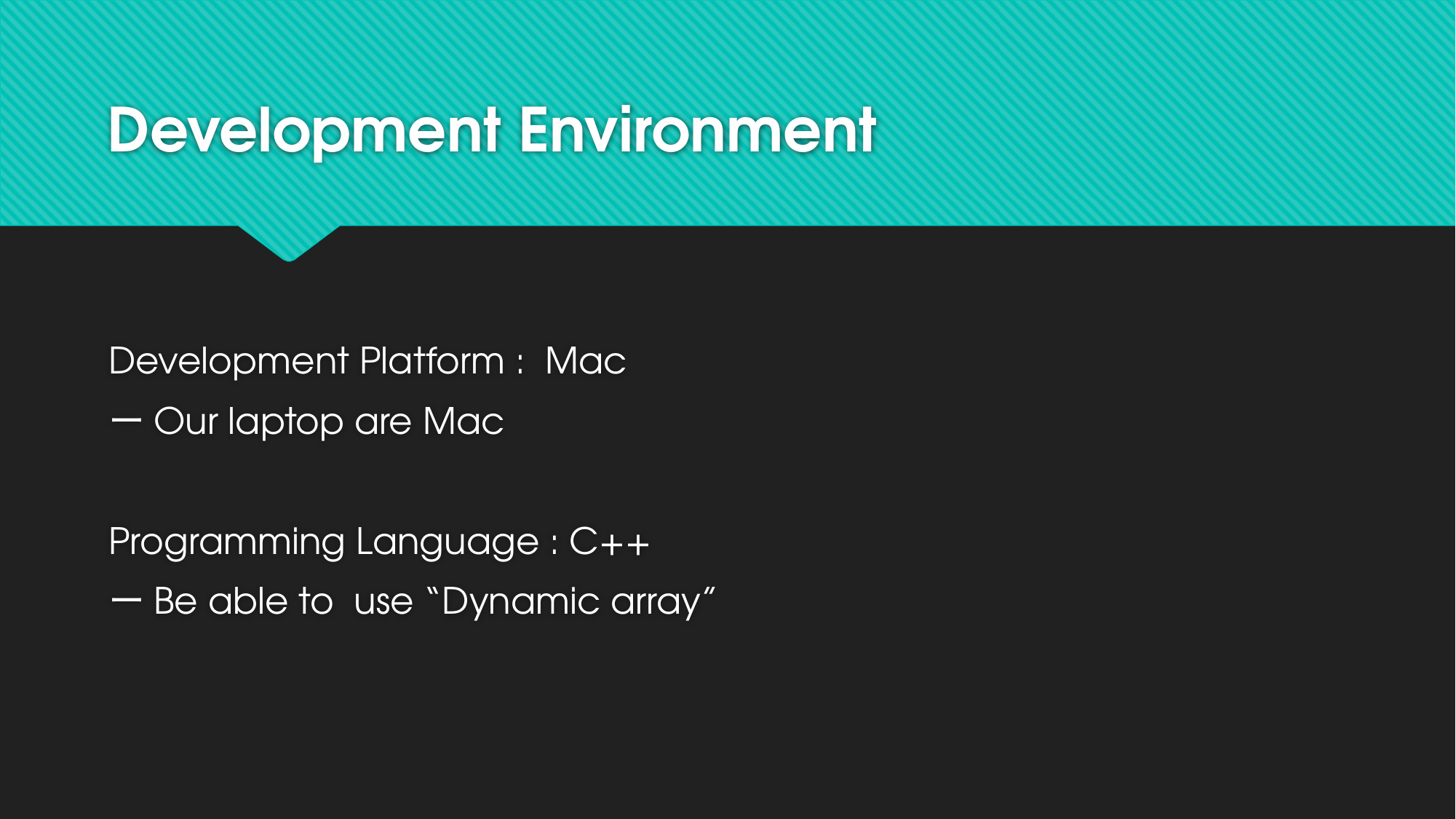

# Development Environment
Development Platform :  Mac
ーOur laptop are Mac

Programming Language : C++
ーBe able to  use “Dynamic array”